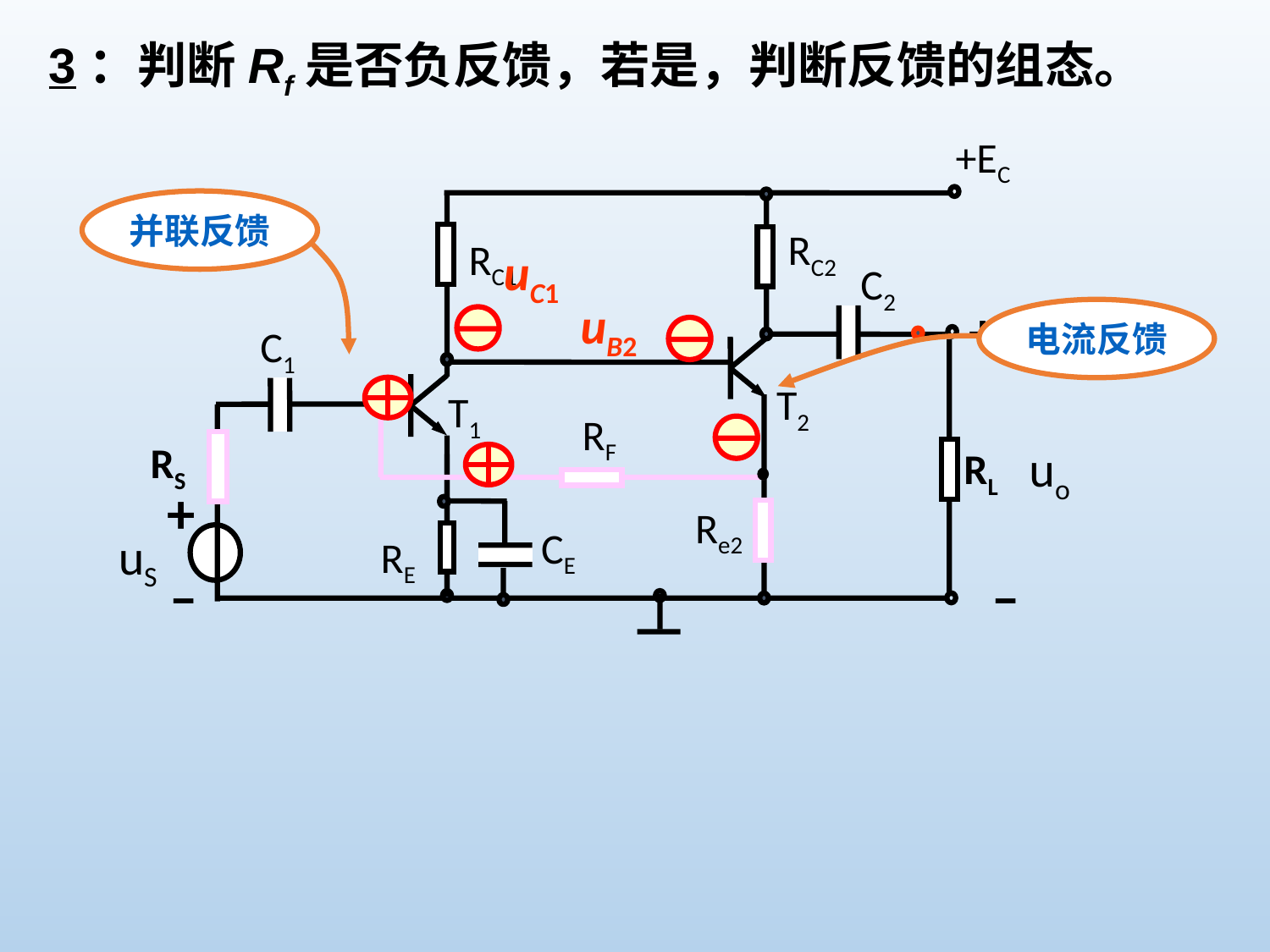

3：判断Rf是否负反馈，若是，判断反馈的组态。
+EC

RC2

RC1

C2
+

C1

T2

T1

RF

RS
uo

RL

+

Re2

CE
uS

RE

–
–

并联反馈

uC1
uB2
电流反馈